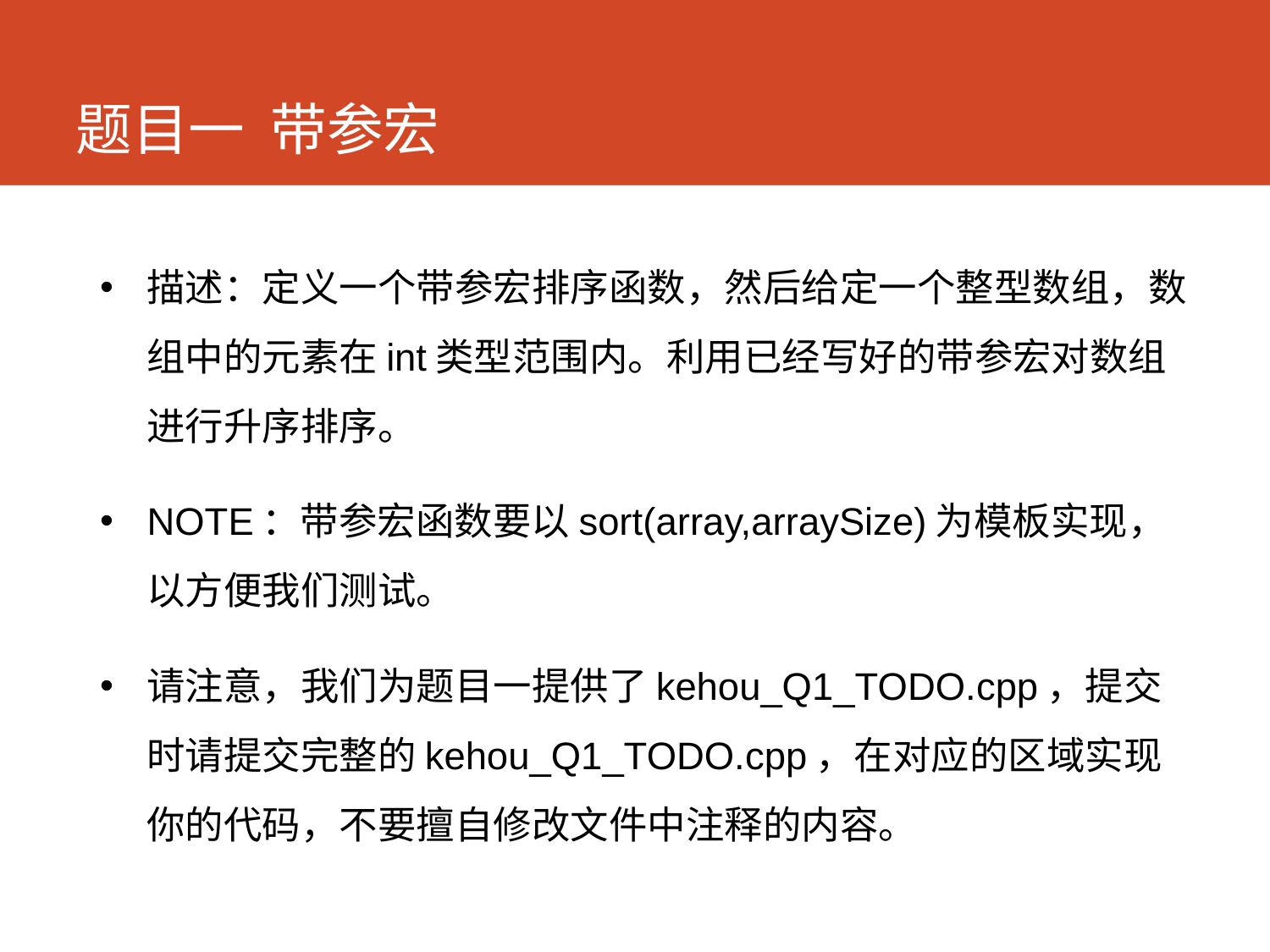

# 题目一  带参宏
描述：定义一个带参宏排序函数，然后给定一个整型数组，数组中的元素在int类型范围内。利用已经写好的带参宏对数组进行升序排序。
NOTE：带参宏函数要以sort(array,arraySize)为模板实现，以方便我们测试。
请注意，我们为题目一提供了kehou_Q1_TODO.cpp，提交时请提交完整的kehou_Q1_TODO.cpp，在对应的区域实现你的代码，不要擅自修改文件中注释的内容。